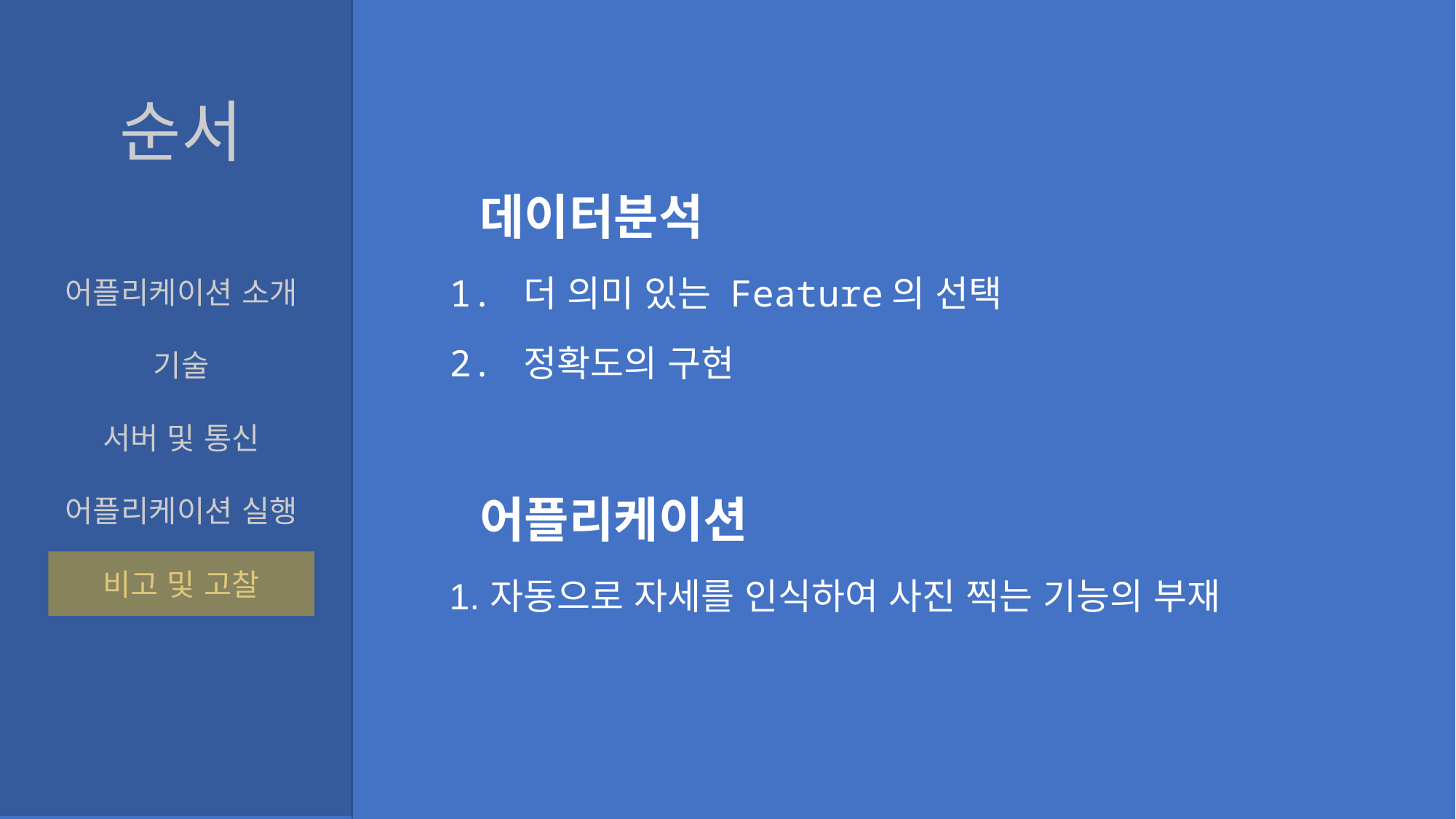

순서
데이터분석
1. 더 의미 있는 Feature의 선택
2. 정확도의 구현

어플리케이션
자동으로 자세를 인식하여 사진 찍는 기능의 부재
어플리케이션 소개

기술

서버 및 통신

어플리케이션 실행

비고 및 고찰